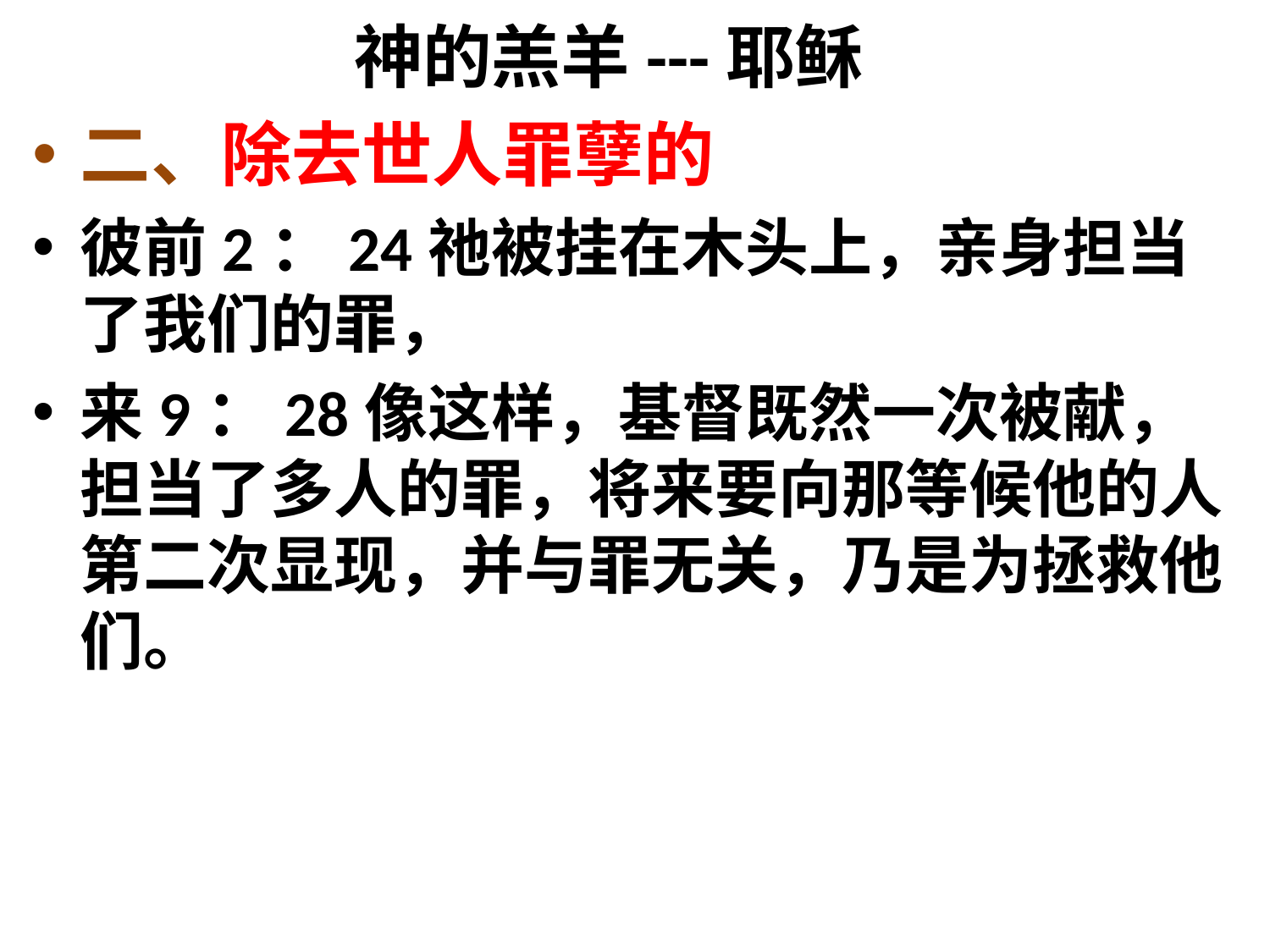

# 神的羔羊---耶稣
二、除去世人罪孽的
彼前2：24祂被挂在木头上，亲身担当了我们的罪，
来9：28像这样，基督既然一次被献，担当了多人的罪，将来要向那等候他的人第二次显现，并与罪无关，乃是为拯救他们。